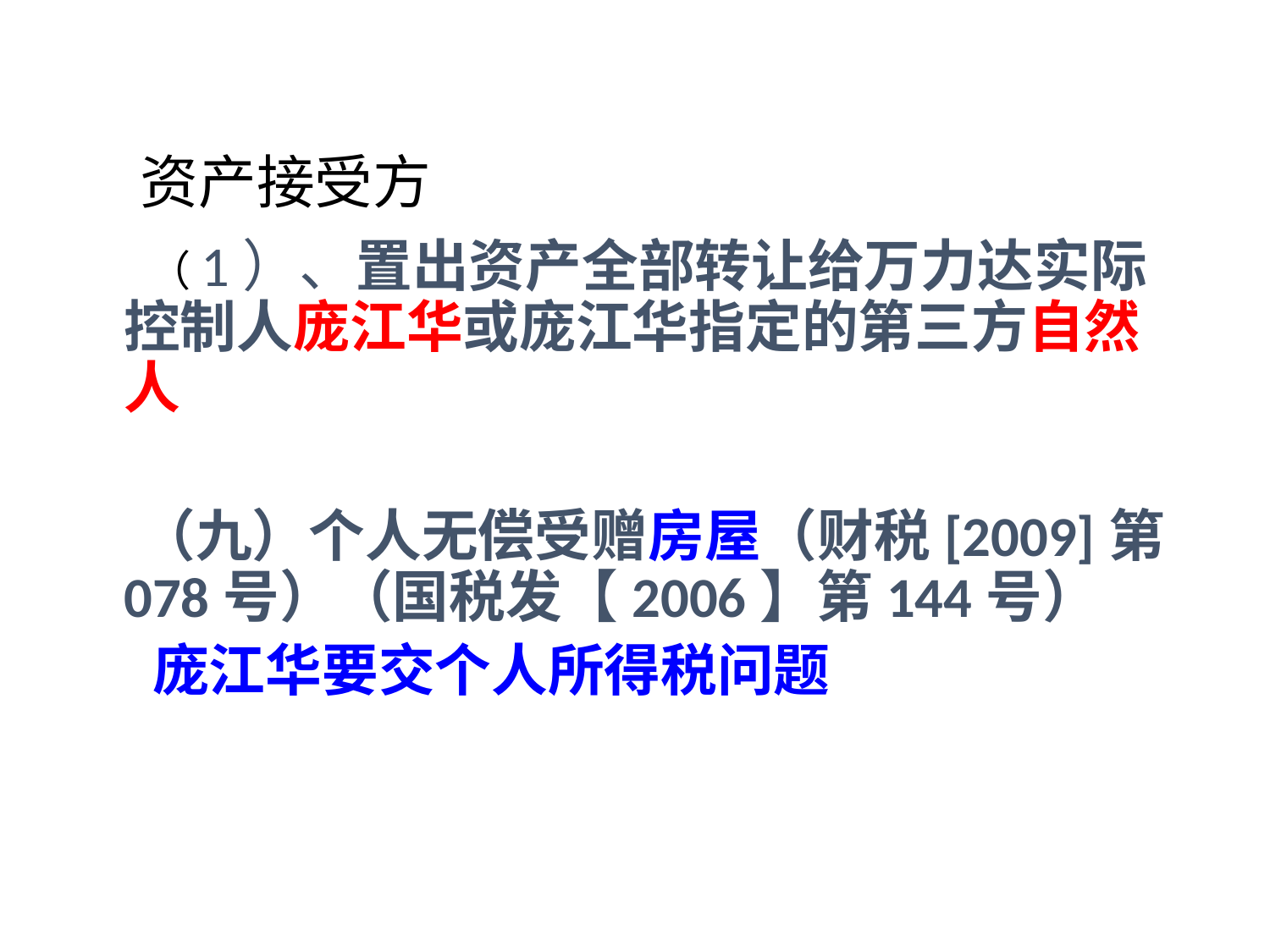

# 资产接受方
    （1）、置出资产全部转让给万力达实际控制人庞江华或庞江华指定的第三方自然人

  （九）个人无偿受赠房屋（财税[2009]第078号）（国税发【2006】第144号）
   庞江华要交个人所得税问题